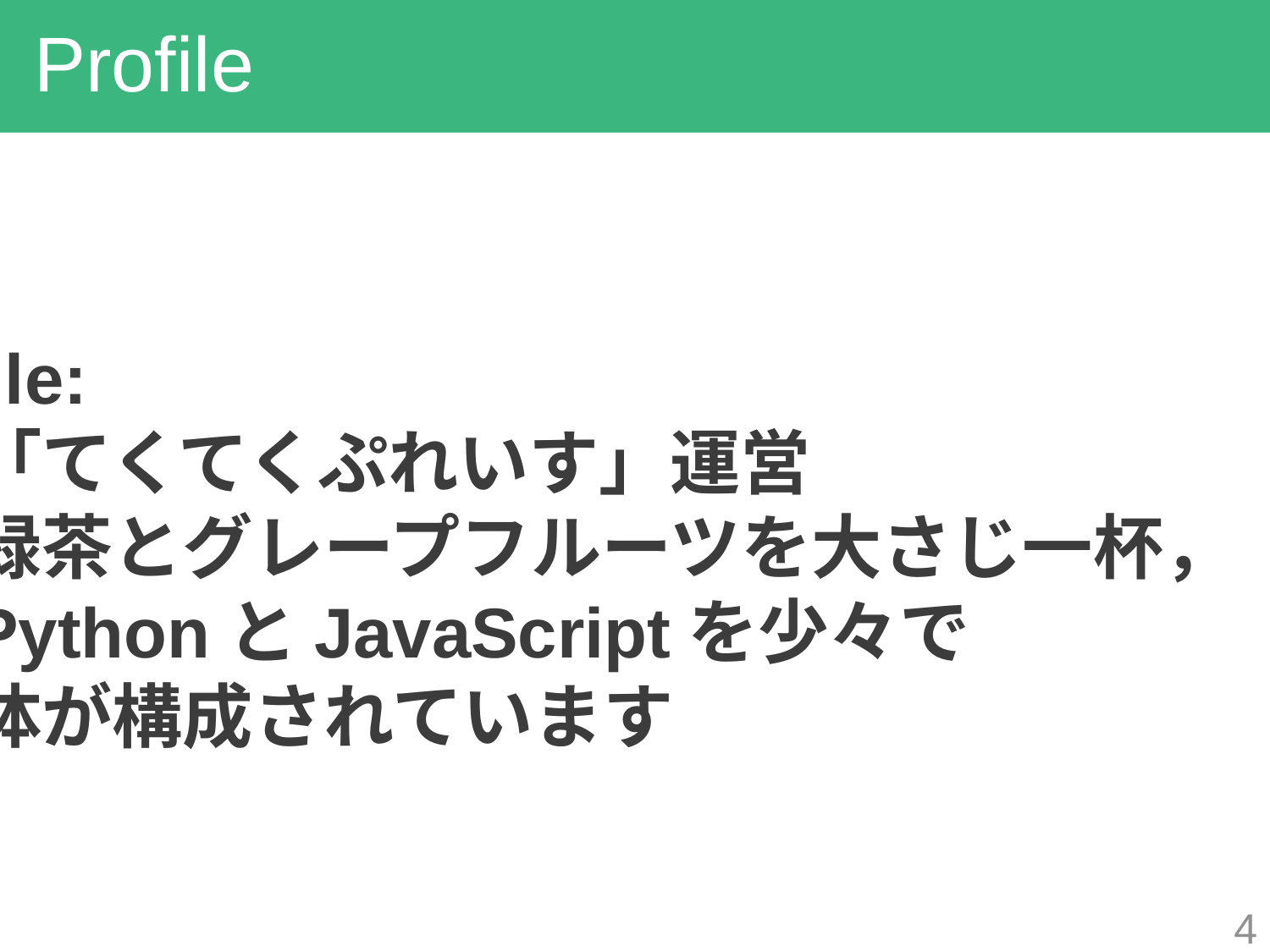

# Profile
Profile:
	「てくてくぷれいす」運営
	緑茶とグレープフルーツを大さじ一杯，
	PythonとJavaScriptを少々で
	体が構成されています
4